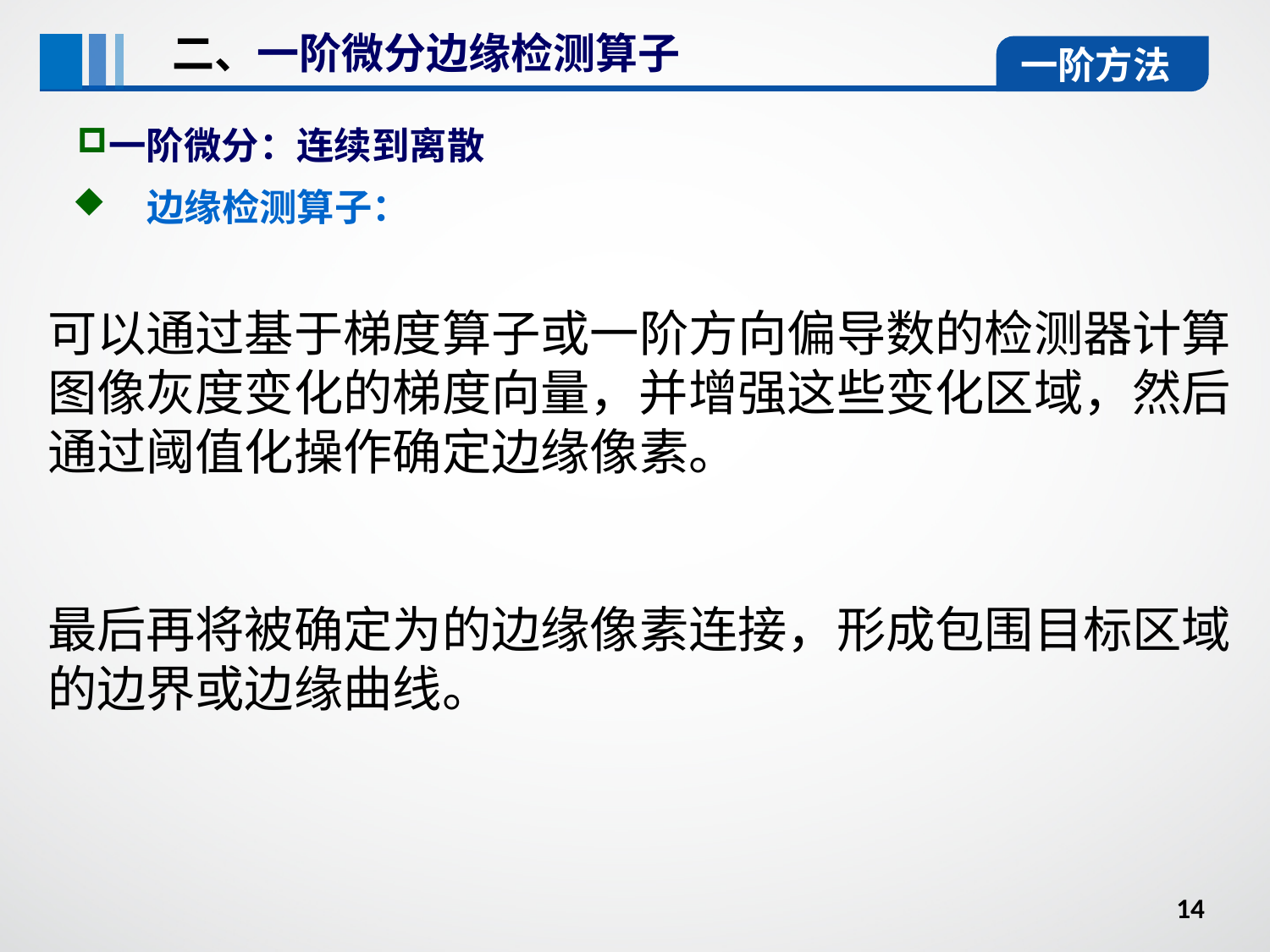

二、一阶微分边缘检测算子
一阶方法
一阶微分：连续到离散
边缘检测算子：
可以通过基于梯度算子或一阶方向偏导数的检测器计算图像灰度变化的梯度向量，并增强这些变化区域，然后通过阈值化操作确定边缘像素。

最后再将被确定为的边缘像素连接，形成包围目标区域的边界或边缘曲线。

14